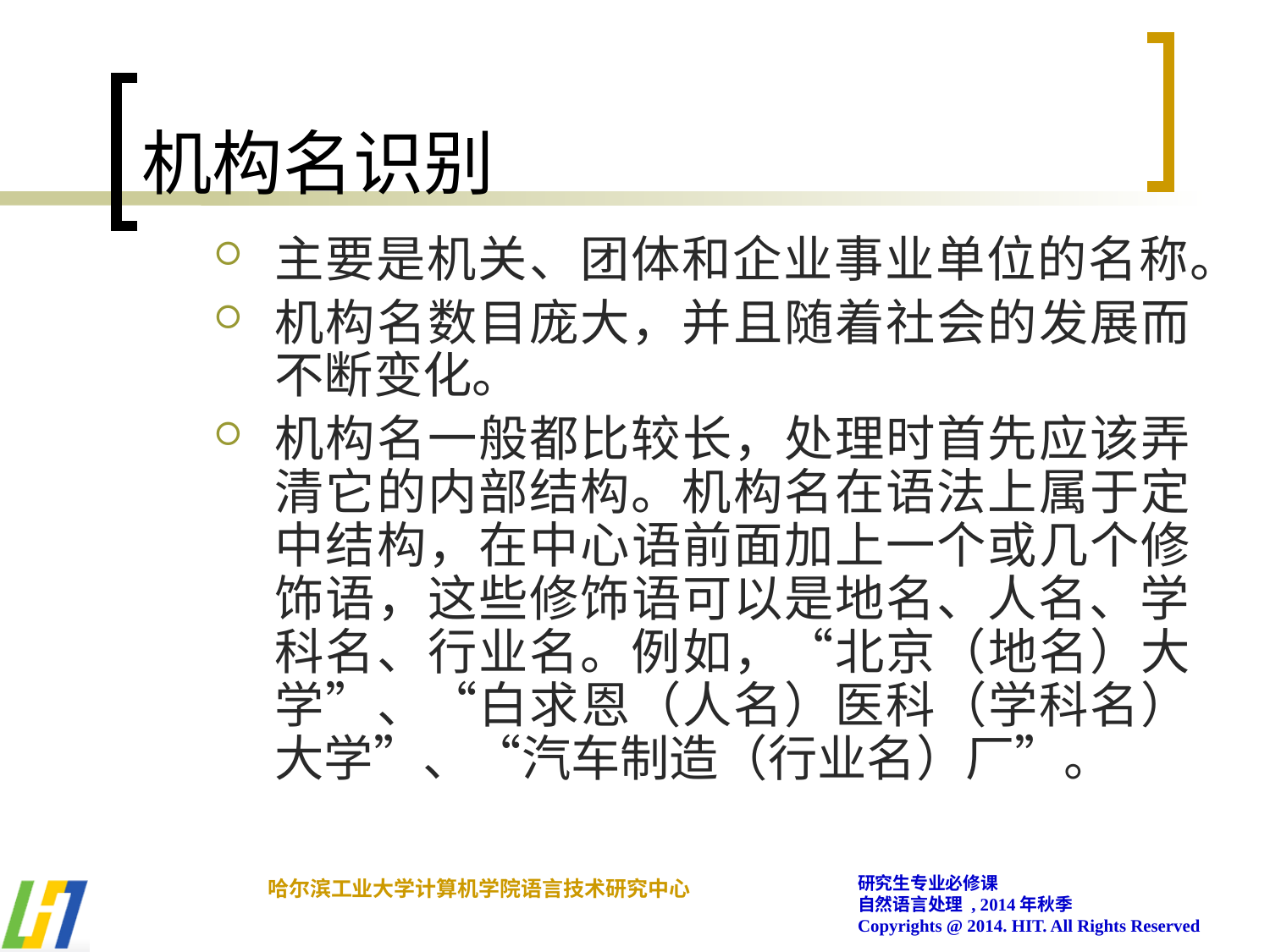

# 机构名识别
主要是机关、团体和企业事业单位的名称。
机构名数目庞大，并且随着社会的发展而不断变化。
机构名一般都比较长，处理时首先应该弄清它的内部结构。机构名在语法上属于定中结构，在中心语前面加上一个或几个修饰语，这些修饰语可以是地名、人名、学科名、行业名。例如，“北京（地名）大学”、“白求恩（人名）医科（学科名）大学”、“汽车制造（行业名）厂”。

研究生专业必修课
自然语言处理 , 2014年秋季
Copyrights @ 2014. HIT. All Rights Reserved
哈尔滨工业大学计算机学院语言技术研究中心